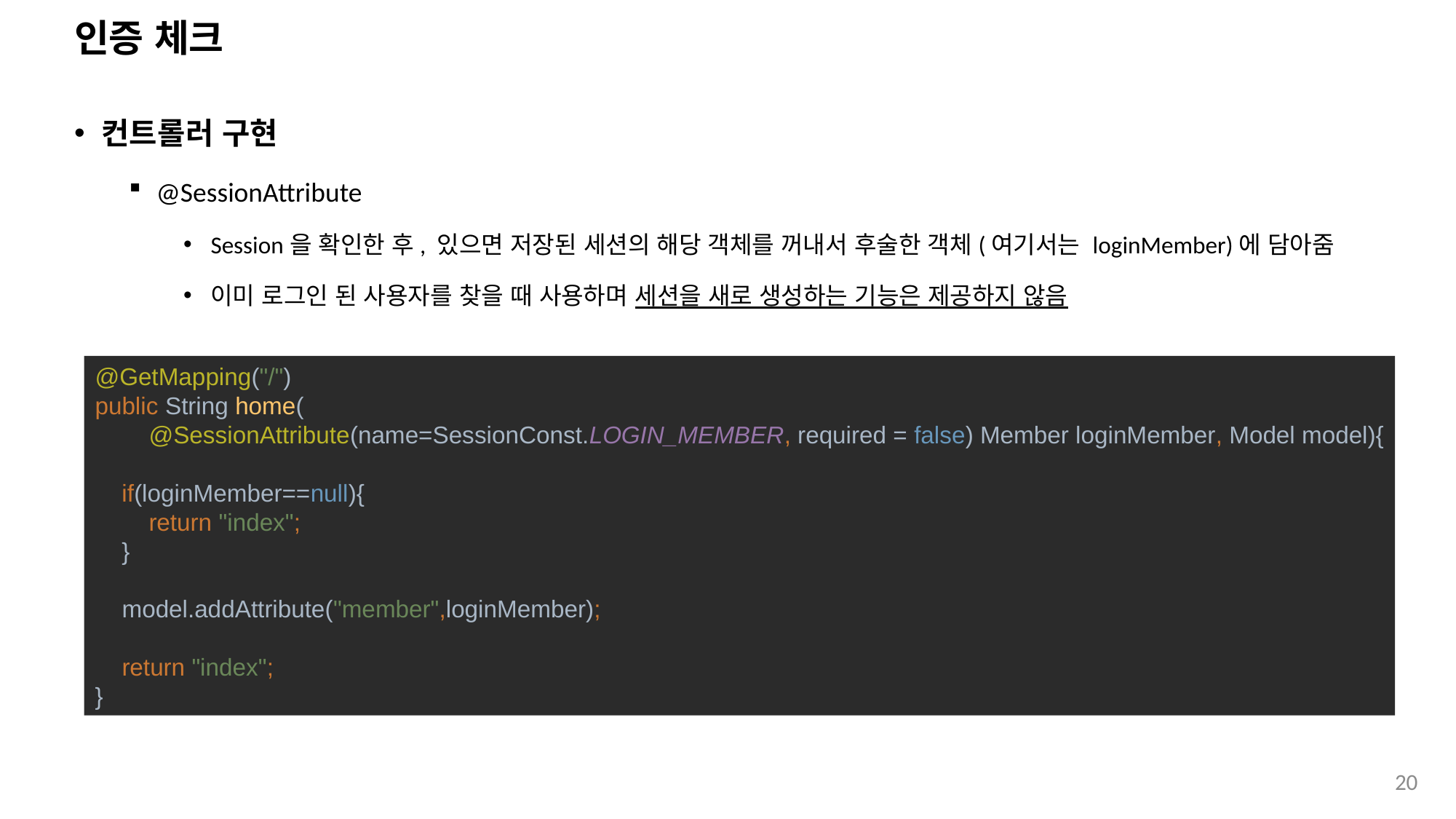

# 인증 체크
컨트롤러 구현
@SessionAttribute
Session을 확인한 후, 있으면 저장된 세션의 해당 객체를 꺼내서 후술한 객체(여기서는 loginMember)에 담아줌
이미 로그인 된 사용자를 찾을 때 사용하며 세션을 새로 생성하는 기능은 제공하지 않음

@GetMapping("/")
public String home(
        @SessionAttribute(name=SessionConst.LOGIN_MEMBER, required = false) Member loginMember, Model model){
    if(loginMember==null){
        return "index";
    }
    model.addAttribute("member",loginMember);
    return "index";
}
20